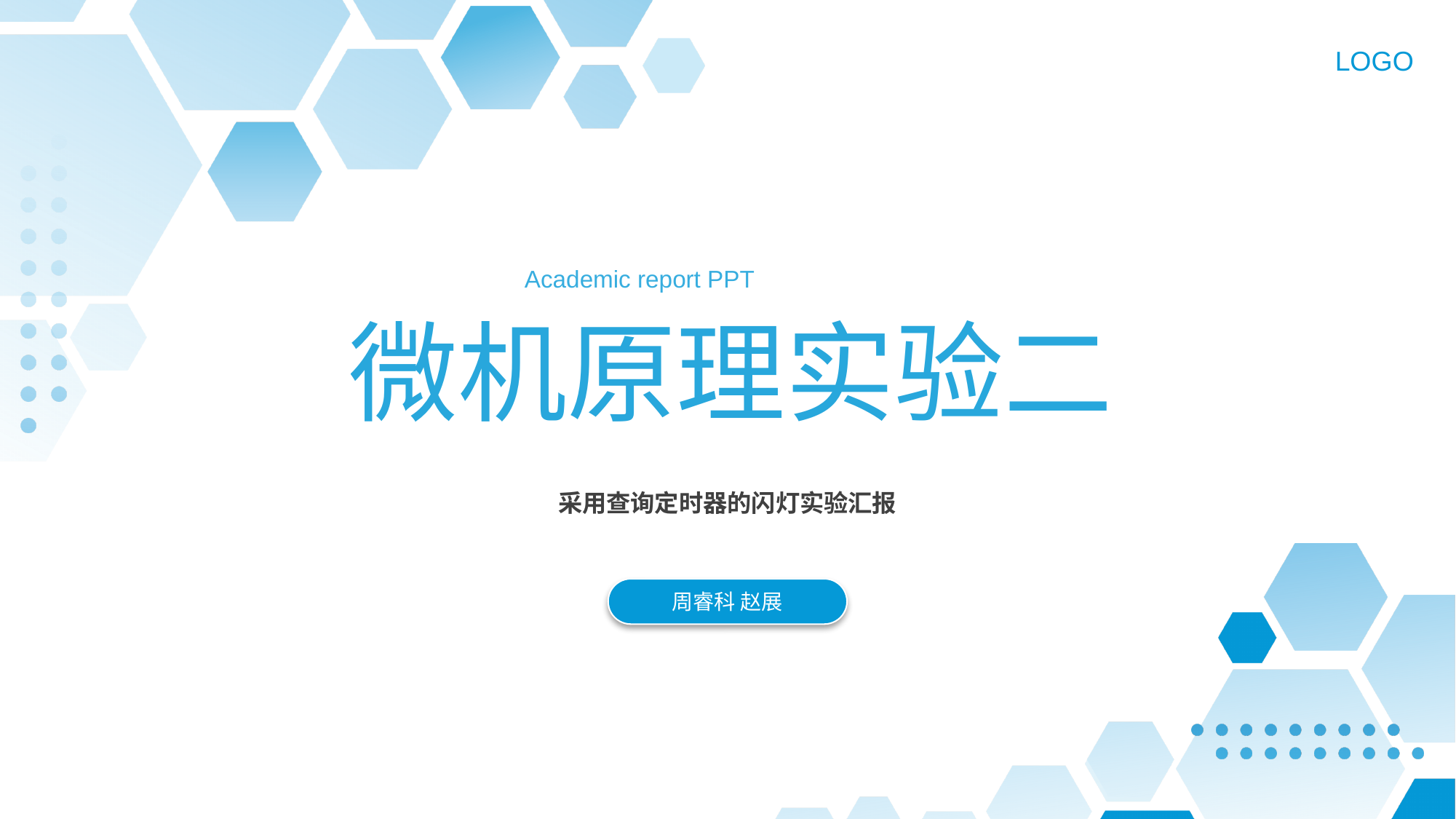

LOGO
Academic report PPT
微机原理实验二
采用查询定时器的闪灯实验汇报
周睿科 赵展